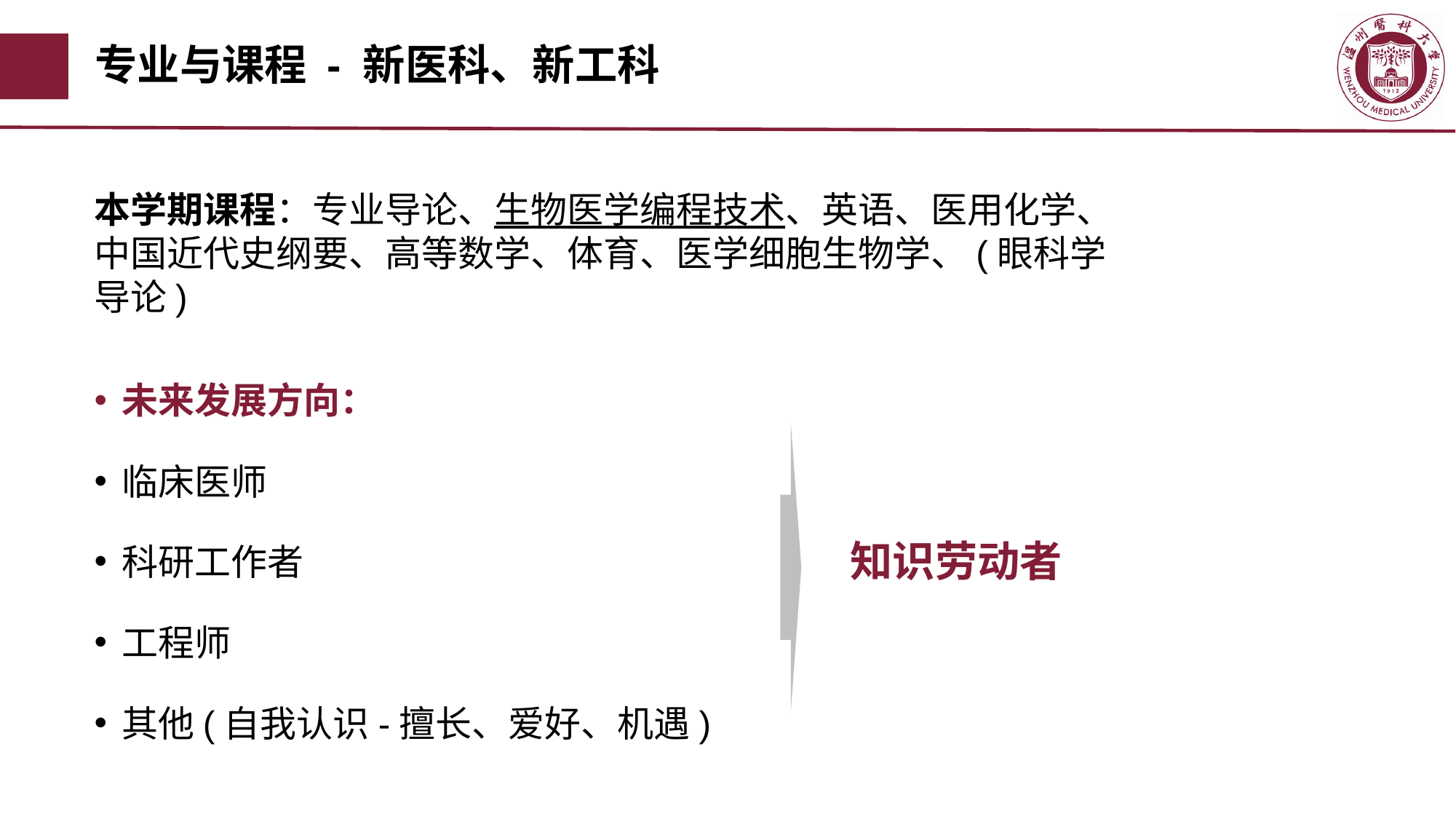

# 专业与课程 - 新医科、新工科
本学期课程：专业导论、生物医学编程技术、英语、医用化学、中国近代史纲要、高等数学、体育、医学细胞生物学、(眼科学导论)
未来发展方向：
临床医师
科研工作者
工程师
其他(自我认识-擅长、爱好、机遇)

知识劳动者